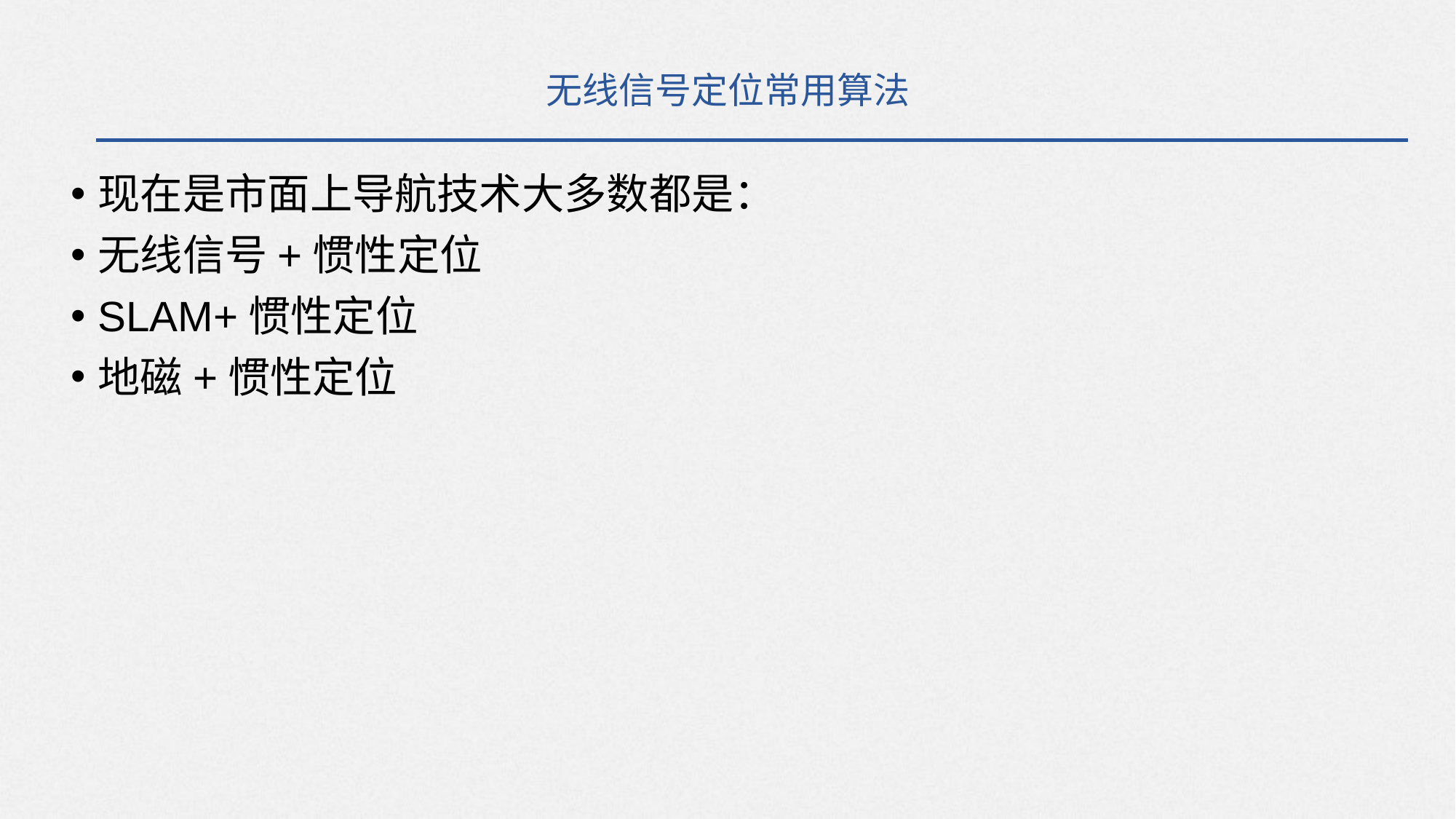

无线信号定位常用算法
现在是市面上导航技术大多数都是：
无线信号+惯性定位
SLAM+惯性定位
地磁+惯性定位